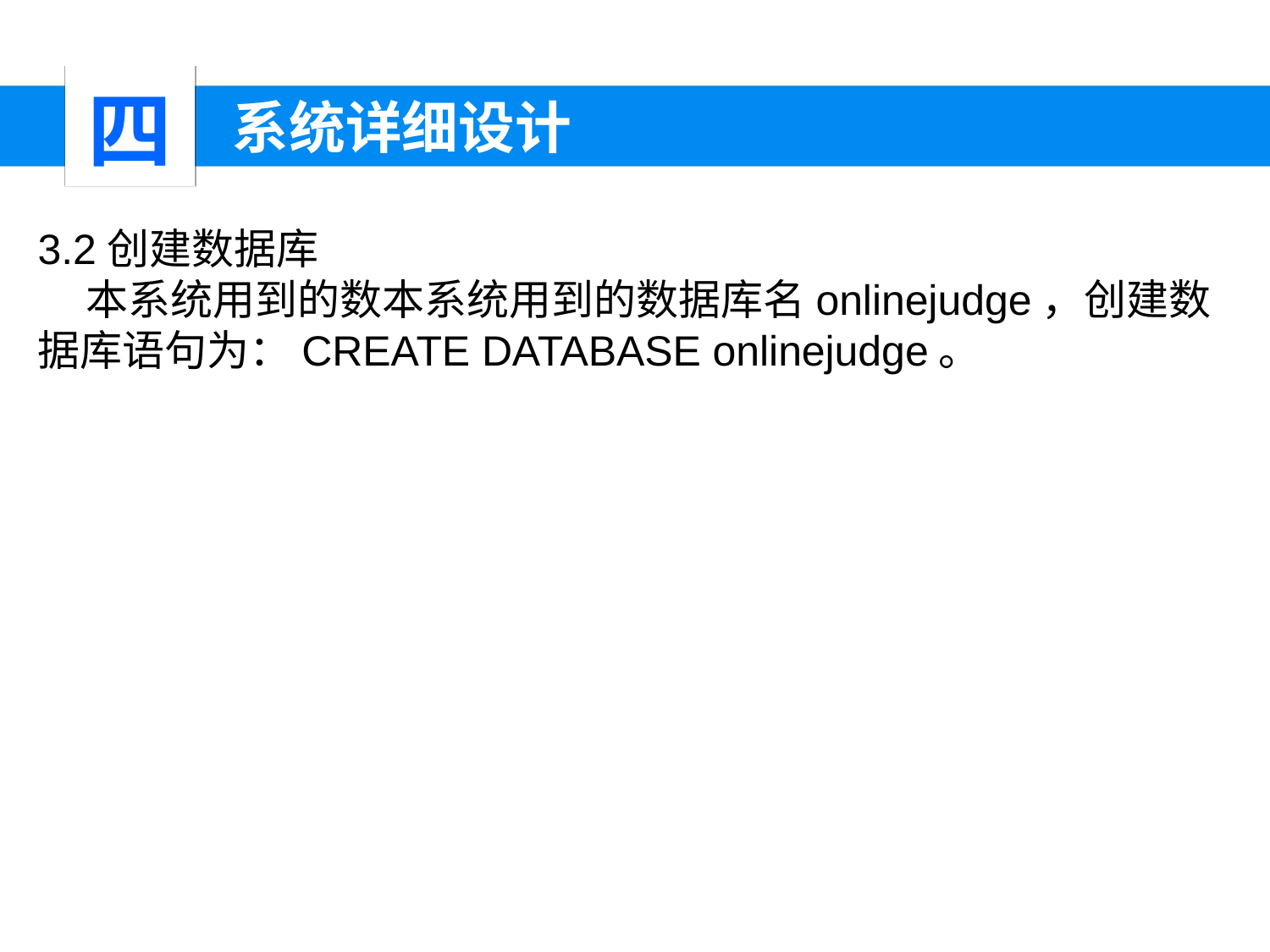

四
                系统详细设计
3.2创建数据库
    本系统用到的数本系统用到的数据库名onlinejudge，创建数据库语句为：CREATE DATABASE onlinejudge。